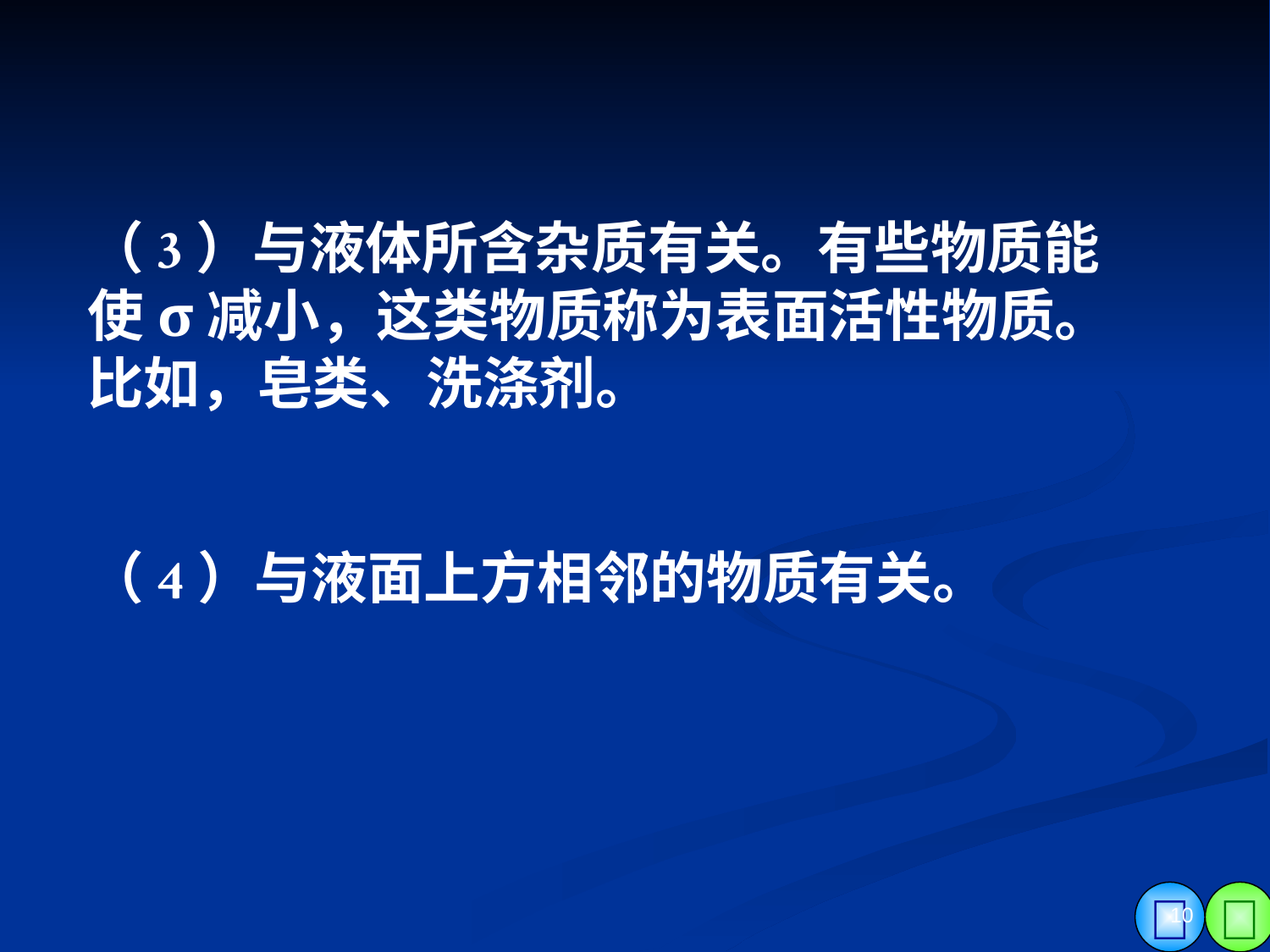

（3）与液体所含杂质有关。有些物质能使σ减小，这类物质称为表面活性物质。比如，皂类、洗涤剂。

（4）与液面上方相邻的物质有关。

10